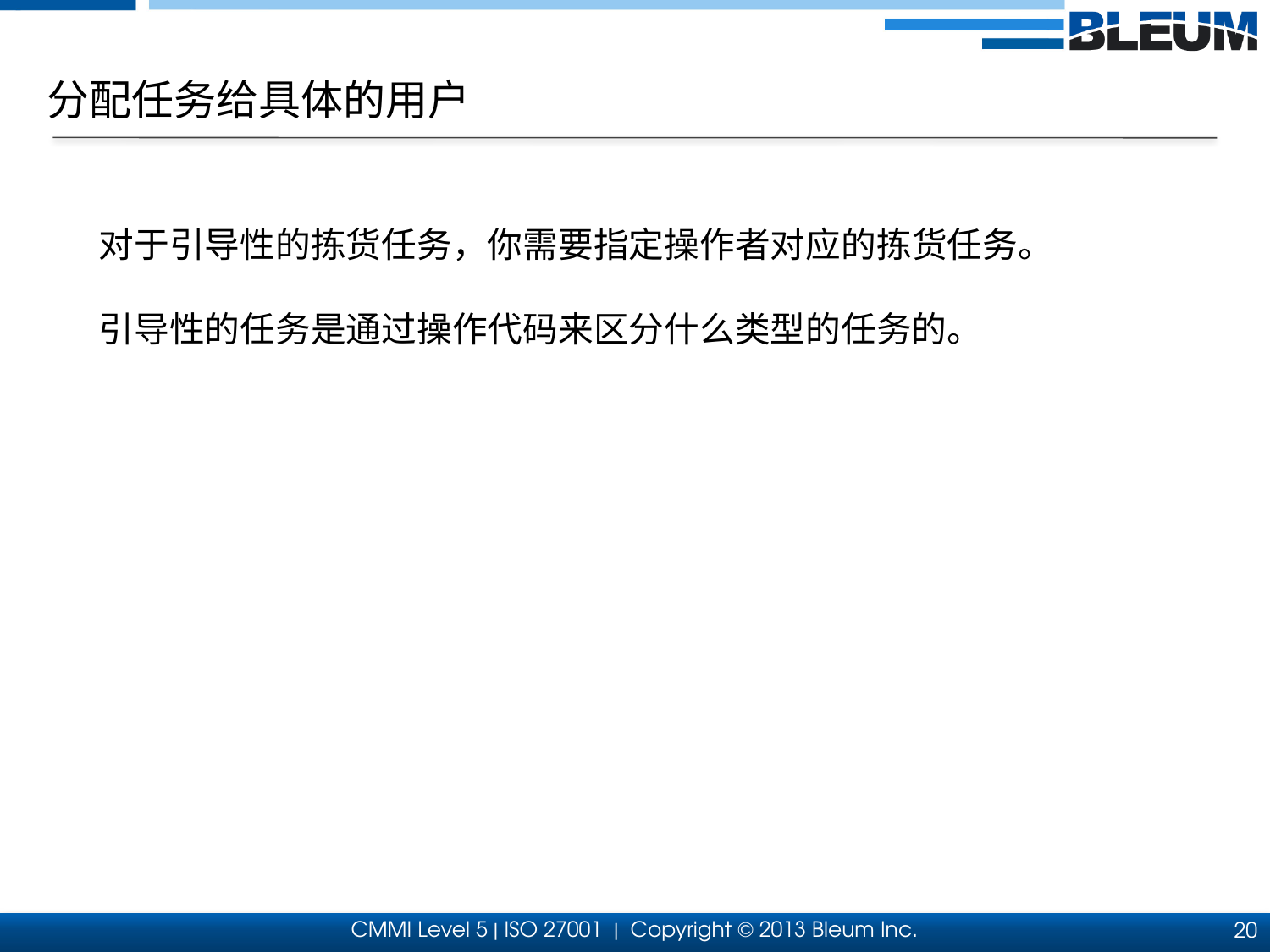

分配任务给具体的用户

对于引导性的拣货任务，你需要指定操作者对应的拣货任务。

引导性的任务是通过操作代码来区分什么类型的任务的。
20